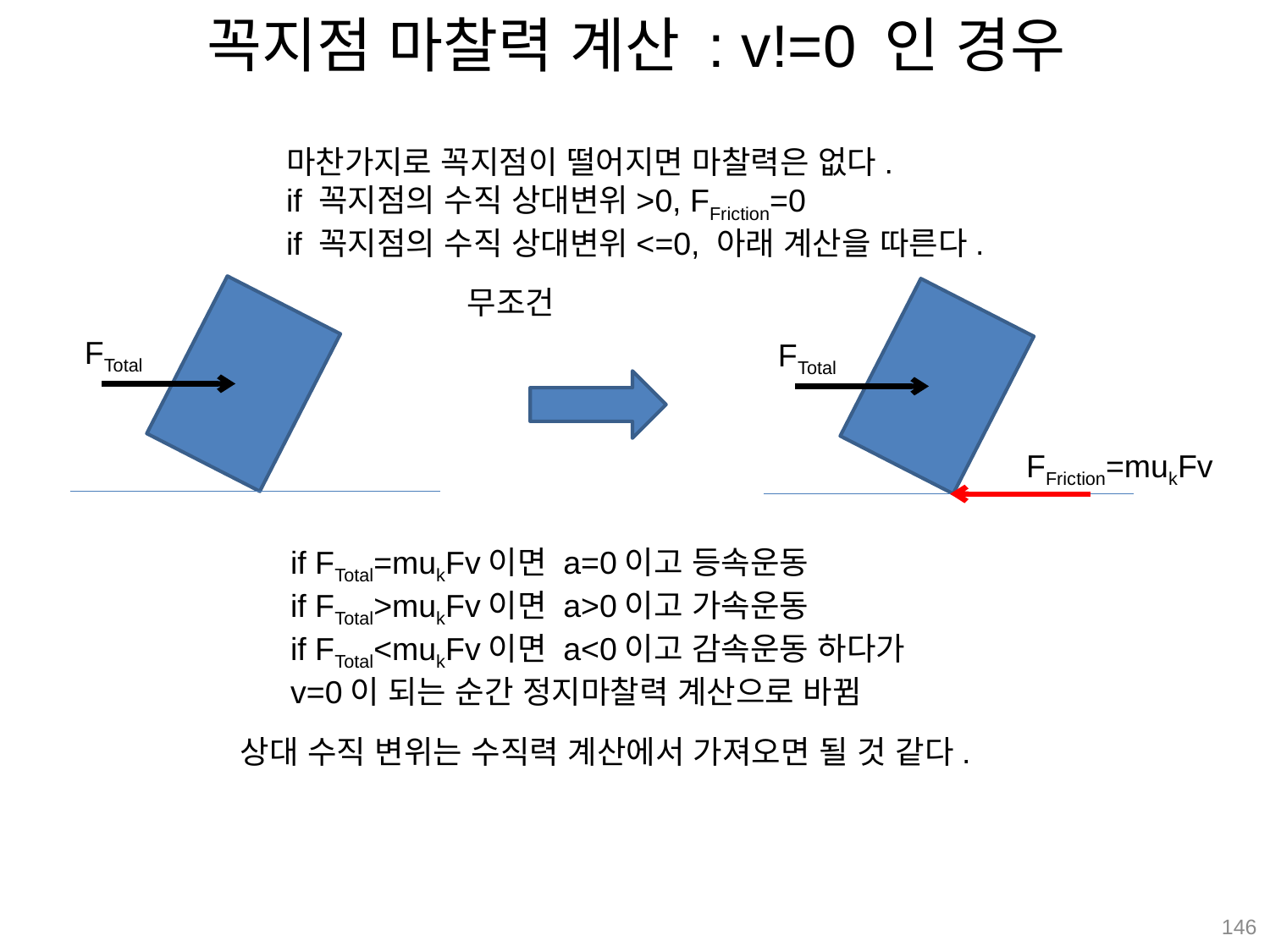

# 꼭지점 마찰력 계산 : v!=0 인 경우
마찬가지로 꼭지점이 떨어지면 마찰력은 없다.
if 꼭지점의 수직 상대변위>0, FFriction=0
if 꼭지점의 수직 상대변위<=0, 아래 계산을 따른다.
무조건

FTotal
FTotal

FFriction=mukFv
if FTotal=mukFv이면 a=0이고 등속운동
if FTotal>mukFv이면 a>0이고 가속운동
if FTotal<mukFv이면 a<0이고 감속운동 하다가
v=0이 되는 순간 정지마찰력 계산으로 바뀜
상대 수직 변위는 수직력 계산에서 가져오면 될 것 같다.
146